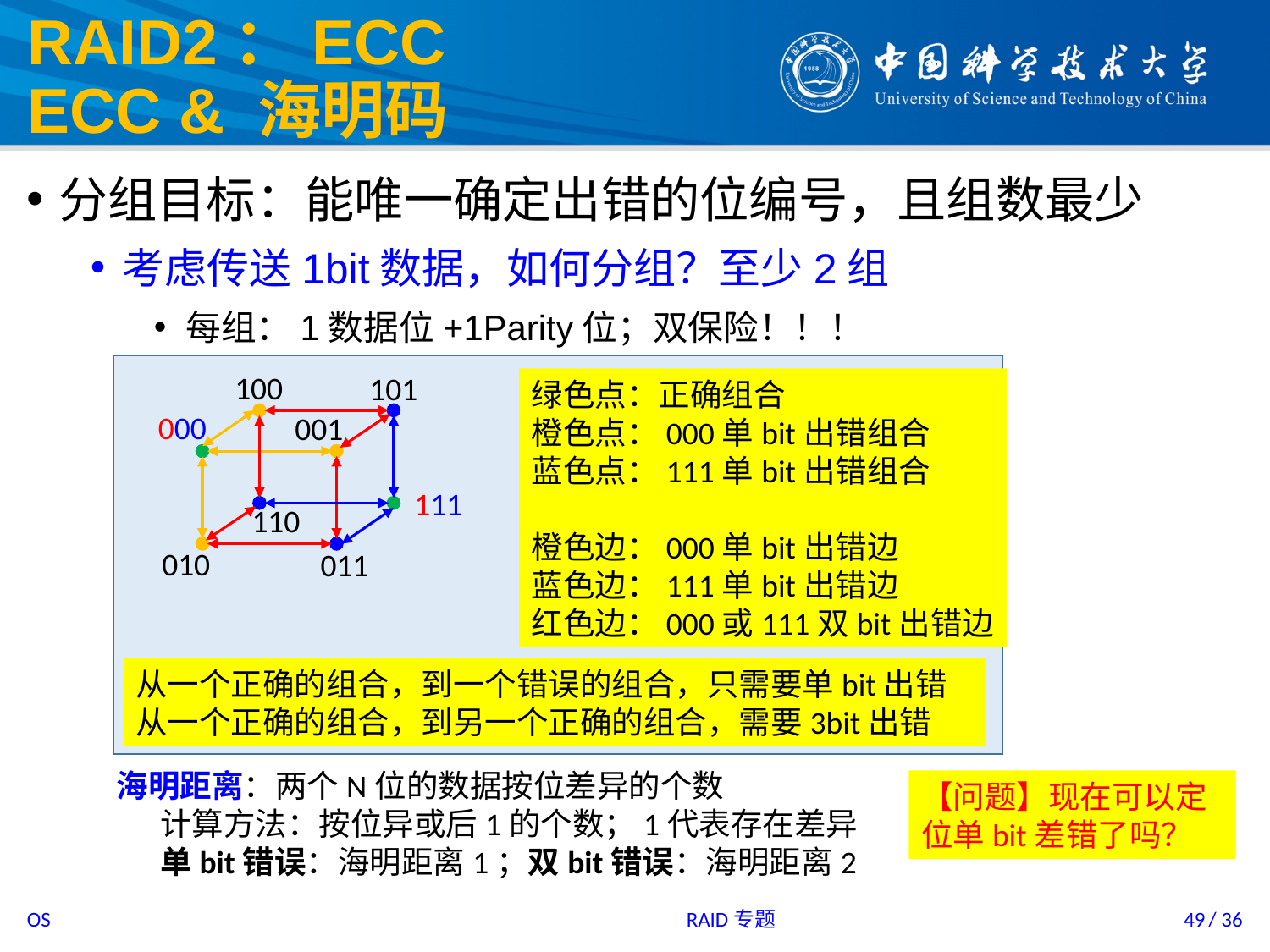

# RAID2：ECC ECC & 海明码
分组目标：能唯一确定出错的位编号，且组数最少
考虑传送1bit数据，如何分组？至少2组
每组：1数据位+1Parity位；双保险！！！

100
101
绿色点：正确组合
橙色点：000单bit出错组合
蓝色点：111单bit出错组合

橙色边：000单bit出错边
蓝色边：111单bit出错边
红色边：000或111双bit出错边
000
001

111
110

010
011

从一个正确的组合，到一个错误的组合，只需要单bit出错
从一个正确的组合，到另一个正确的组合，需要3bit出错
海明距离：两个N位的数据按位差异的个数
     计算方法：按位异或后1的个数；1代表存在差异
     单bit错误：海明距离1；双bit错误：海明距离2
【问题】现在可以定位单bit差错了吗？
RAID专题
49